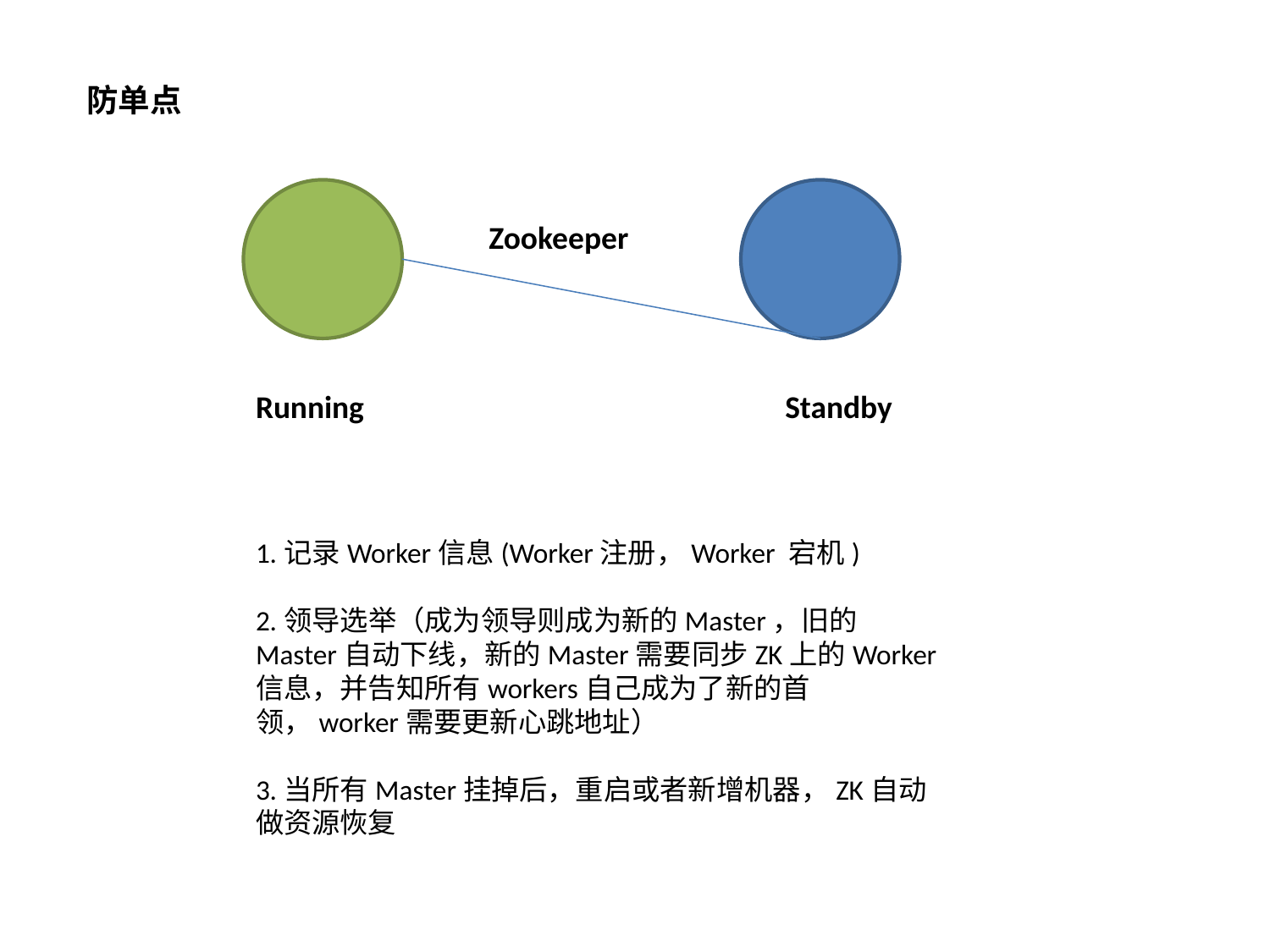

防单点

Zookeeper
Running
Standby
1.记录Worker信息(Worker注册，Worker 宕机)

2.领导选举（成为领导则成为新的Master，旧的Master自动下线，新的Master需要同步ZK上的Worker信息，并告知所有workers自己成为了新的首领，worker需要更新心跳地址）

3.当所有Master挂掉后，重启或者新增机器，ZK自动做资源恢复